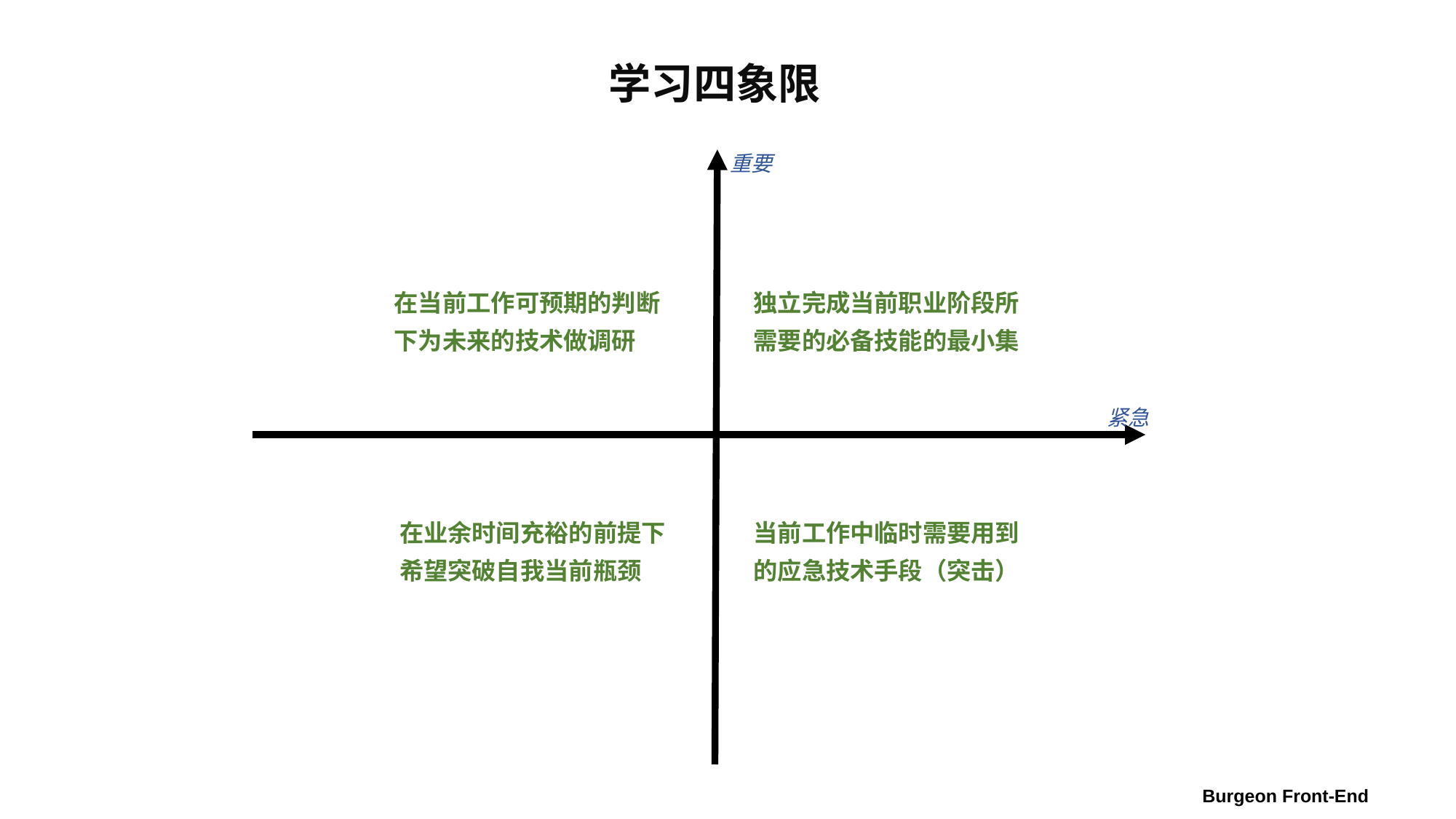

学习四象限
重要
在当前工作可预期的判断下为未来的技术做调研
独立完成当前职业阶段所需要的必备技能的最小集
紧急
在业余时间充裕的前提下希望突破自我当前瓶颈
当前工作中临时需要用到的应急技术手段（突击）
Burgeon Front-End